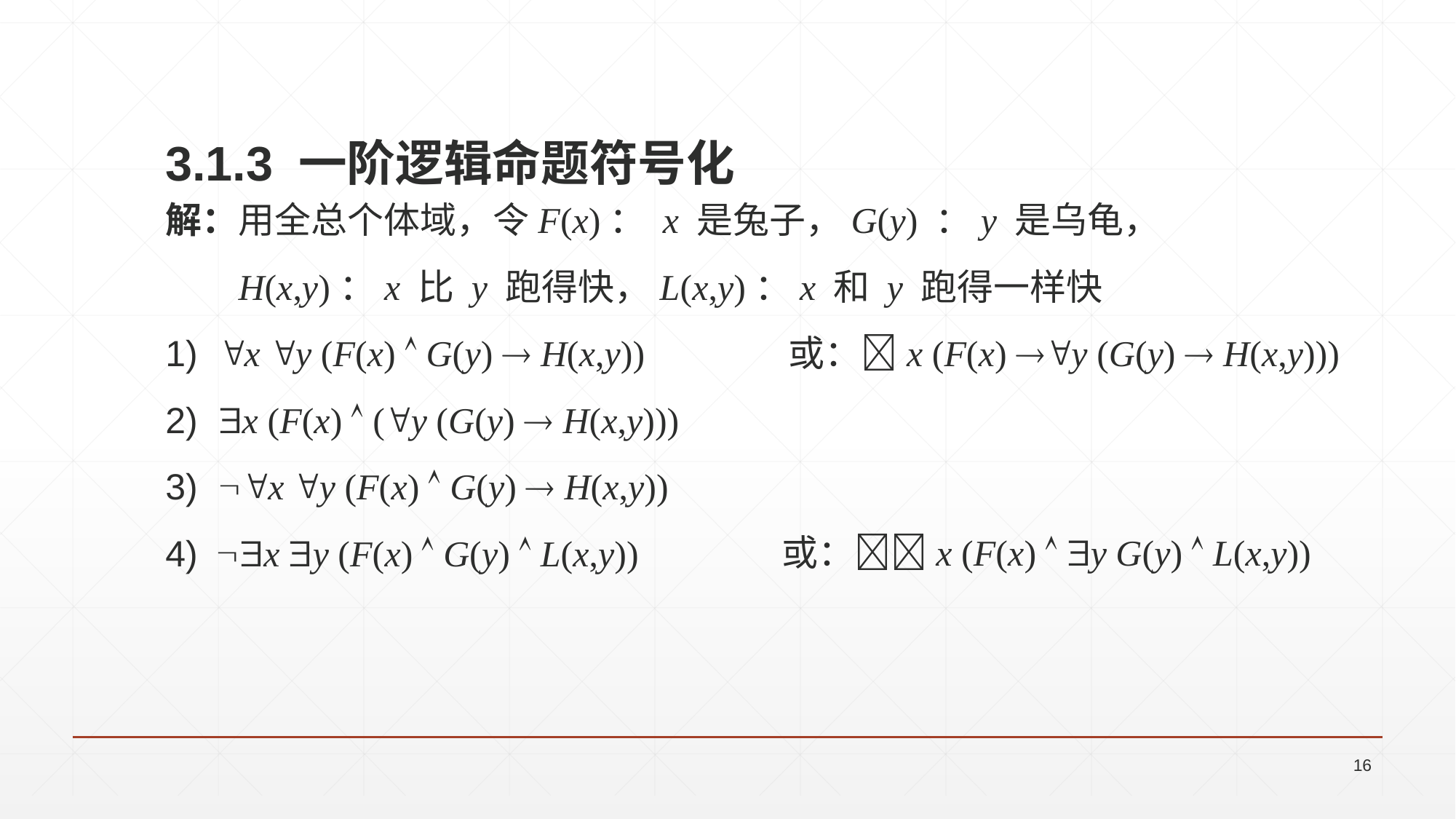

3.1.3 一阶逻辑命题符号化
解：用全总个体域，令F(x)： x 是兔子，G(y) ：y 是乌龟，
        H(x,y)：x 比 y 跑得快，L(x,y)：x 和 y 跑得一样快
1)  ∀x ∀y (F(x) ∧ G(y) → H(x,y))
2)  ∃x (F(x) ∧ (∀y (G(y) → H(x,y)))
3)  ¬∀x ∀y (F(x) ∧ G(y) → H(x,y))
4)  ¬∃x ∃y (F(x) ∧ G(y) ∧ L(x,y))
或：∀x (F(x) →∀y (G(y) → H(x,y)))
或：¬∃x (F(x) ∧ ∃y G(y) ∧ L(x,y))
16